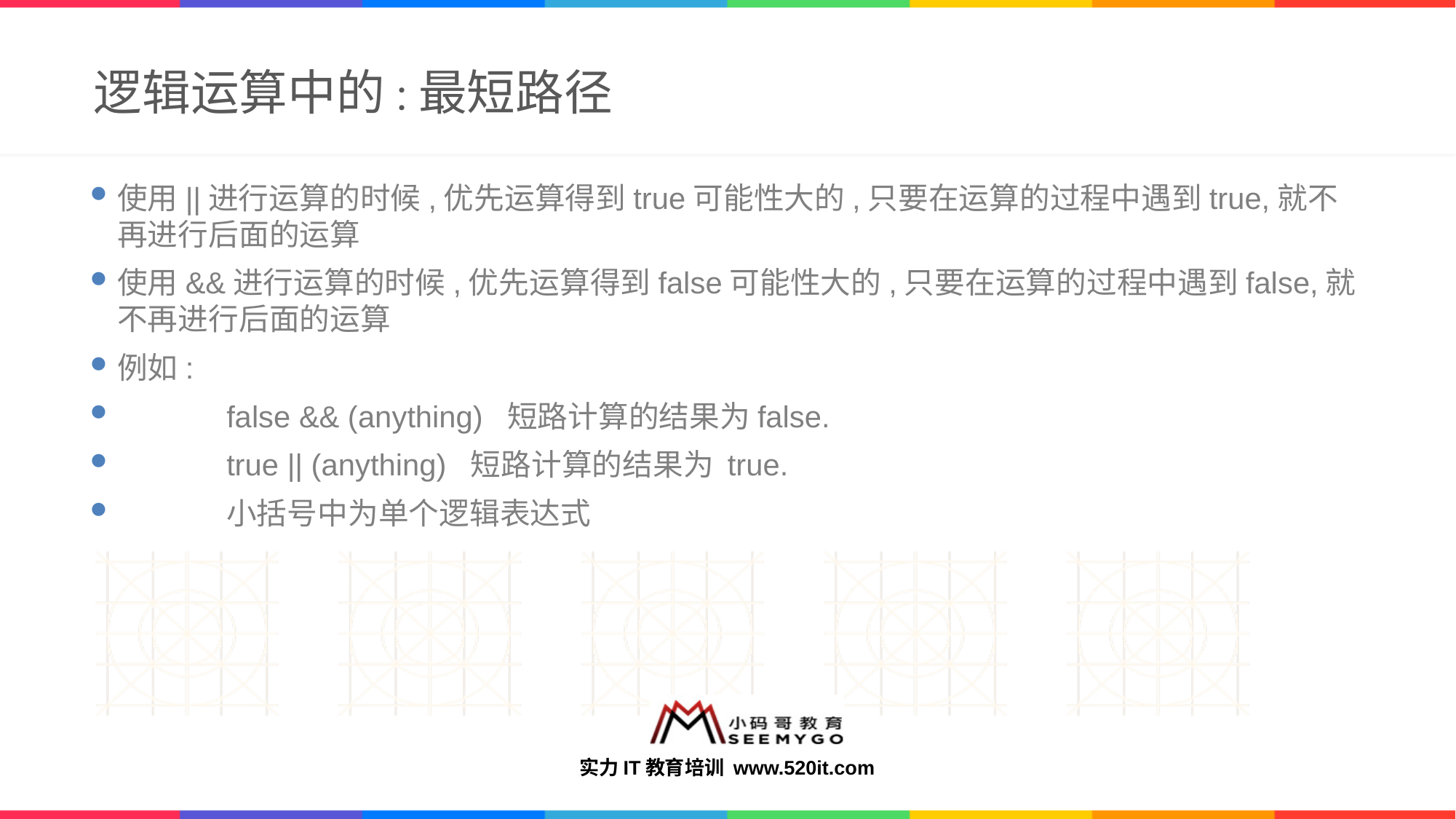

# 逻辑运算中的:最短路径
使用||进行运算的时候,优先运算得到true可能性大的,只要在运算的过程中遇到true,就不再进行后面的运算
使用&&进行运算的时候,优先运算得到false可能性大的,只要在运算的过程中遇到false,就不再进行后面的运算
例如:
	false && (anything)  短路计算的结果为false.
	true || (anything)  短路计算的结果为 true.
	小括号中为单个逻辑表达式